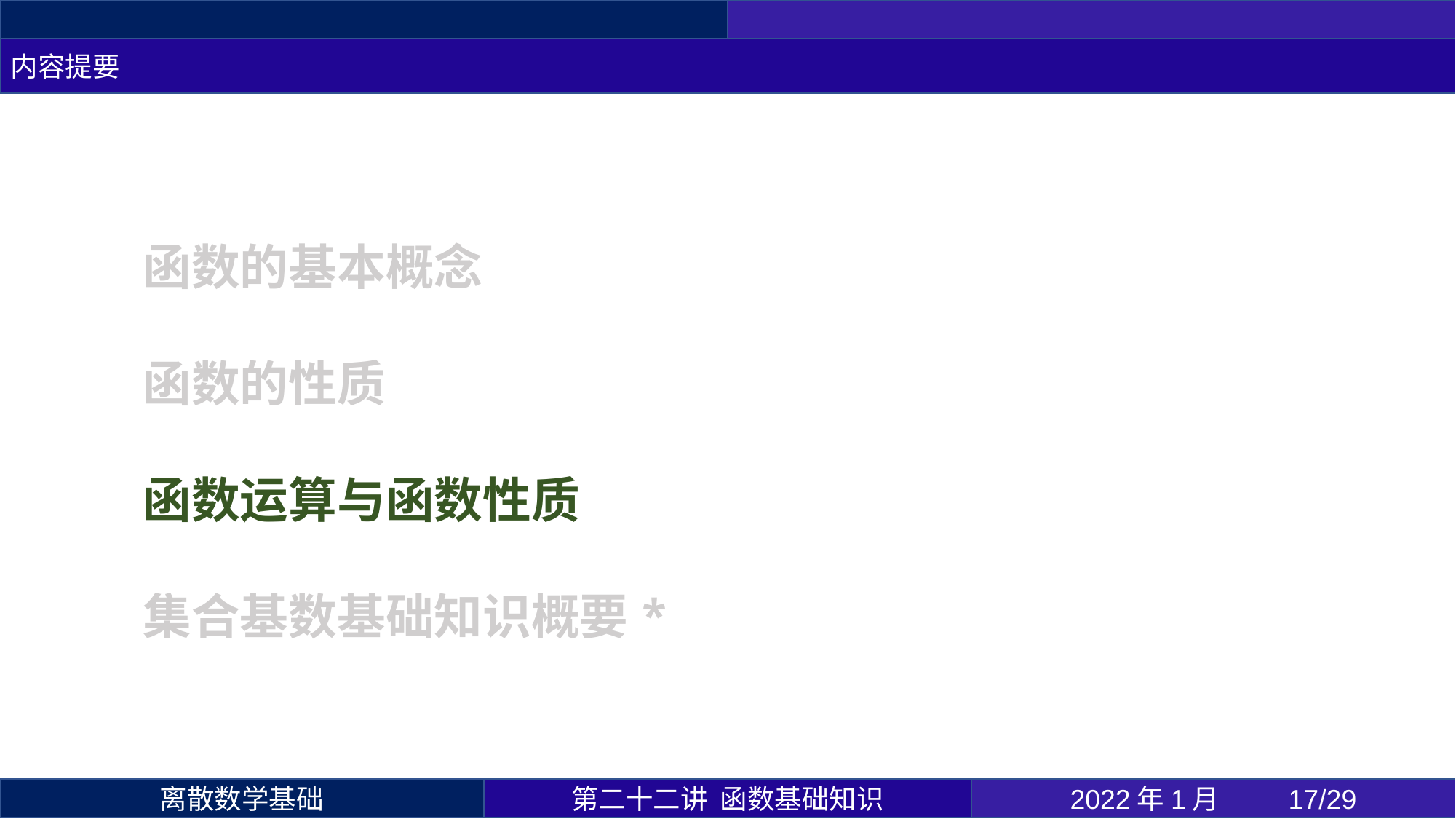

内容提要
函数的基本概念
函数的性质
函数运算与函数性质
集合基数基础知识概要*
第二十二讲  函数基础知识
2022年1月 	17/29
离散数学基础